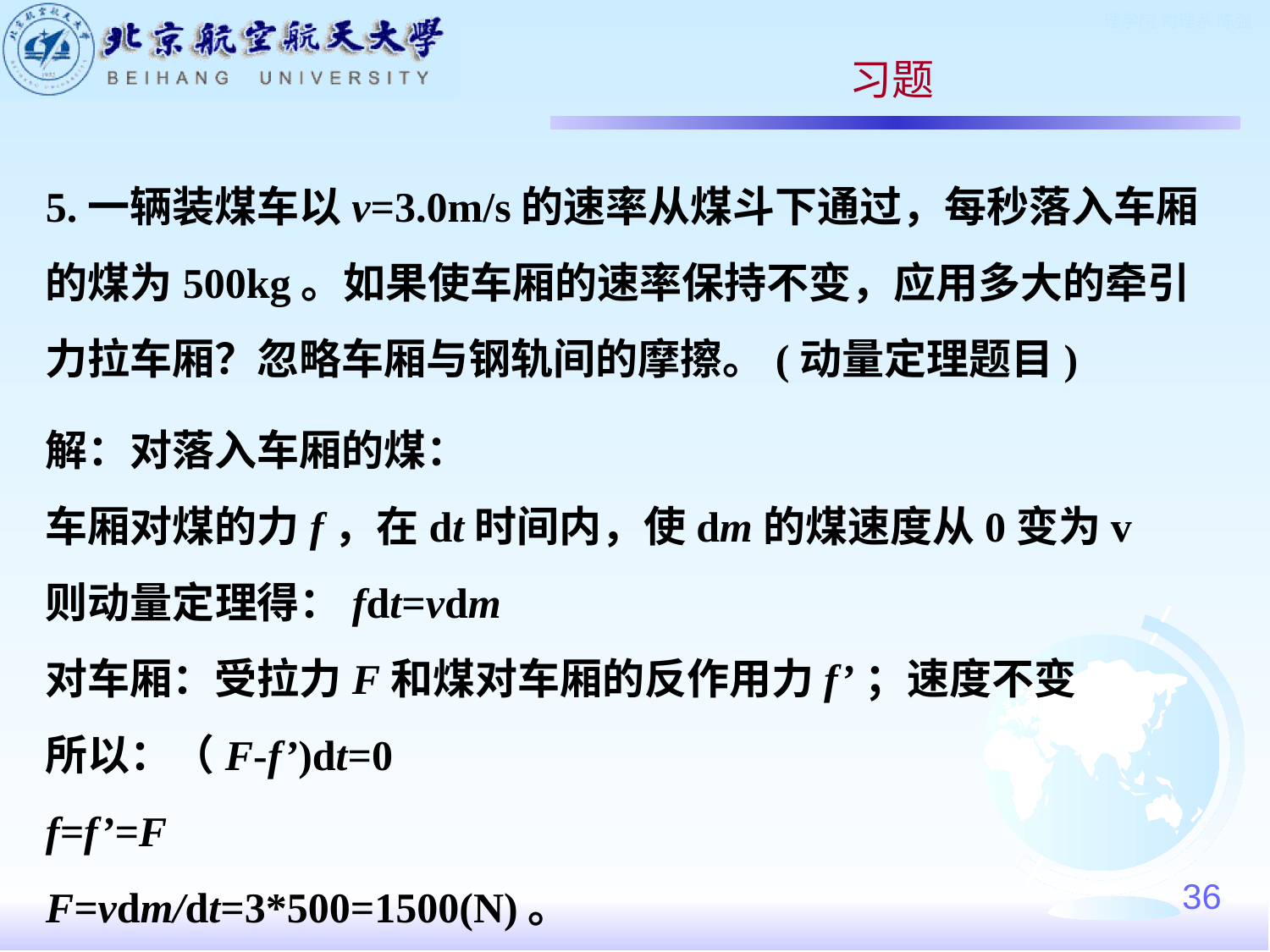

习题
5.一辆装煤车以v=3.0m/s的速率从煤斗下通过，每秒落入车厢的煤为500kg。如果使车厢的速率保持不变，应用多大的牵引力拉车厢？忽略车厢与钢轨间的摩擦。(动量定理题目)
解：对落入车厢的煤：
车厢对煤的力f，在dt时间内，使dm的煤速度从0变为v
则动量定理得：fdt=vdm
对车厢：受拉力F和煤对车厢的反作用力f’；速度不变
所以：（F-f’)dt=0
f=f’=F
F=vdm/dt=3*500=1500(N)。
36